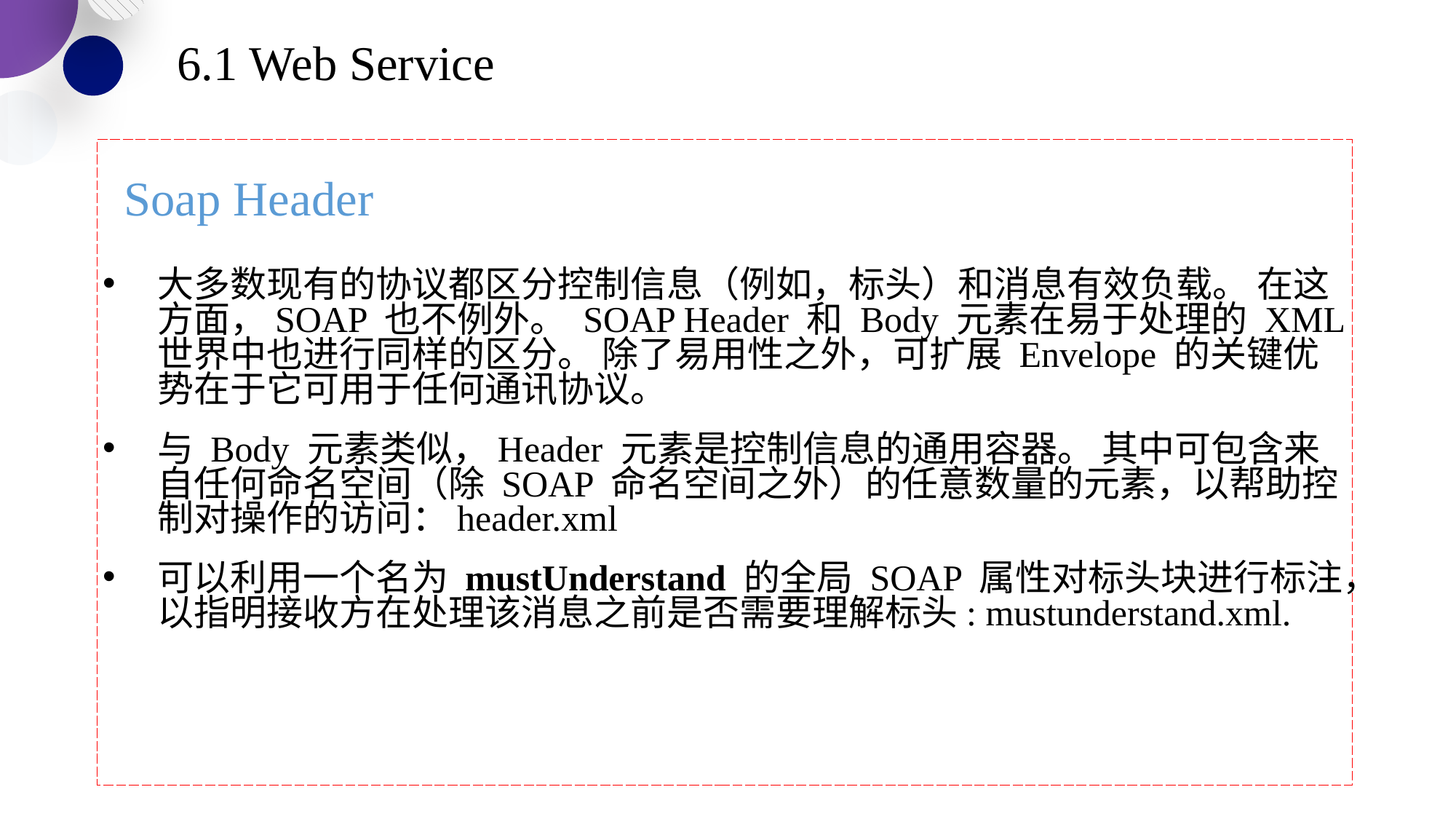

6.1 Web Service

大多数现有的协议都区分控制信息（例如，标头）和消息有效负载。 在这方面，SOAP 也不例外。 SOAP Header 和 Body 元素在易于处理的 XML 世界中也进行同样的区分。 除了易用性之外，可扩展 Envelope 的关键优势在于它可用于任何通讯协议。
与 Body 元素类似，Header 元素是控制信息的通用容器。 其中可包含来自任何命名空间（除 SOAP 命名空间之外）的任意数量的元素，以帮助控制对操作的访问：header.xml
可以利用一个名为 mustUnderstand 的全局 SOAP 属性对标头块进行标注，以指明接收方在处理该消息之前是否需要理解标头: mustunderstand.xml.
# Soap Header